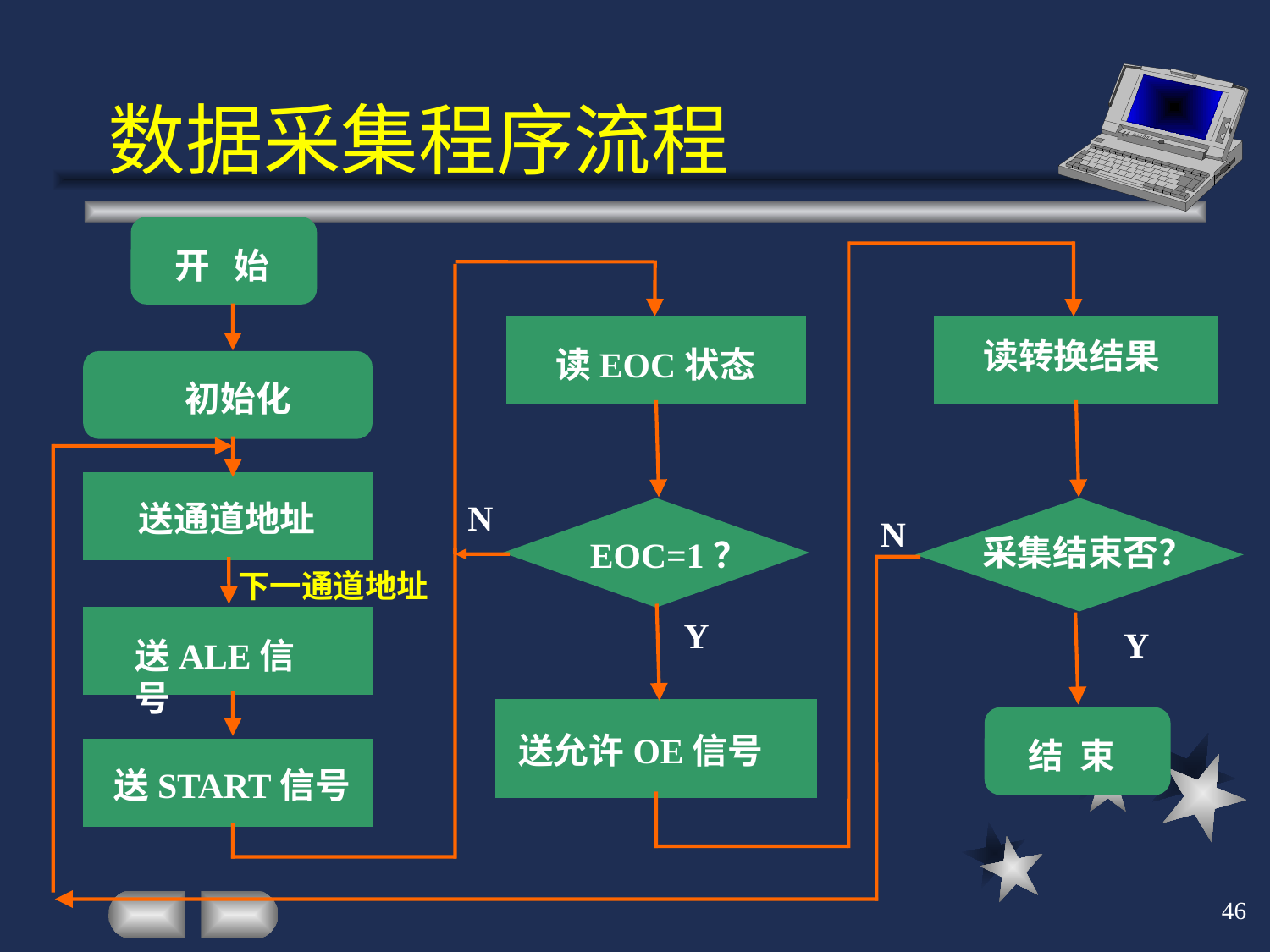

# 数据采集程序流程

开   始

读转换结果
读EOC状态

 初始化

N
送通道地址

N
采集结束否？
EOC=1？

下一通道地址

Y

Y
送ALE信号

送允许OE信号
结  束

送START信号

46